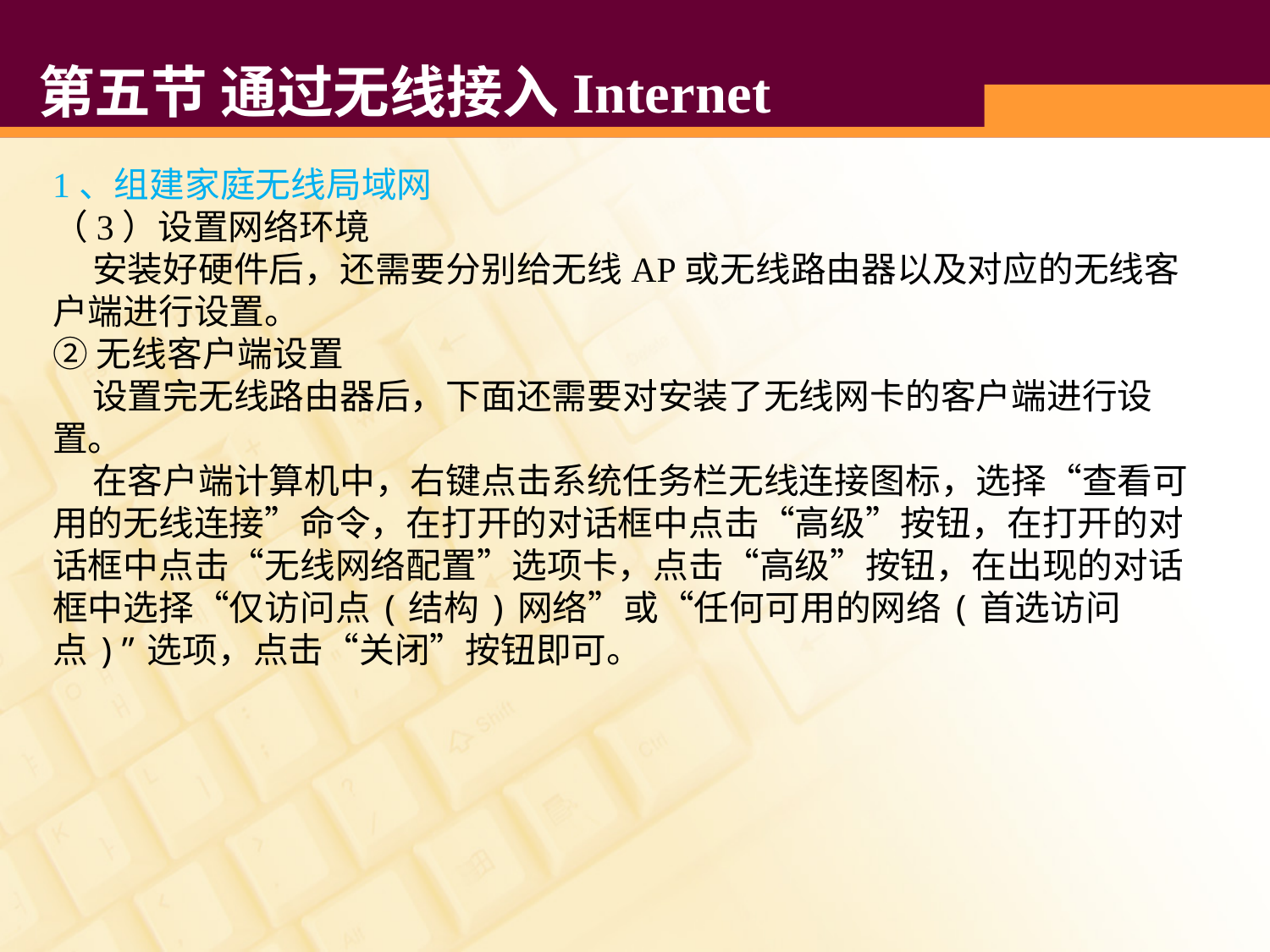

# 第五节 通过无线接入Internet
1、组建家庭无线局域网
（3）设置网络环境
    安装好硬件后，还需要分别给无线AP或无线路由器以及对应的无线客户端进行设置。
②无线客户端设置
    设置完无线路由器后，下面还需要对安装了无线网卡的客户端进行设置。
    在客户端计算机中，右键点击系统任务栏无线连接图标，选择“查看可用的无线连接”命令，在打开的对话框中点击“高级”按钮，在打开的对话框中点击“无线网络配置”选项卡，点击“高级”按钮，在出现的对话框中选择“仅访问点(结构)网络”或“任何可用的网络(首选访问点)”选项，点击“关闭”按钮即可。